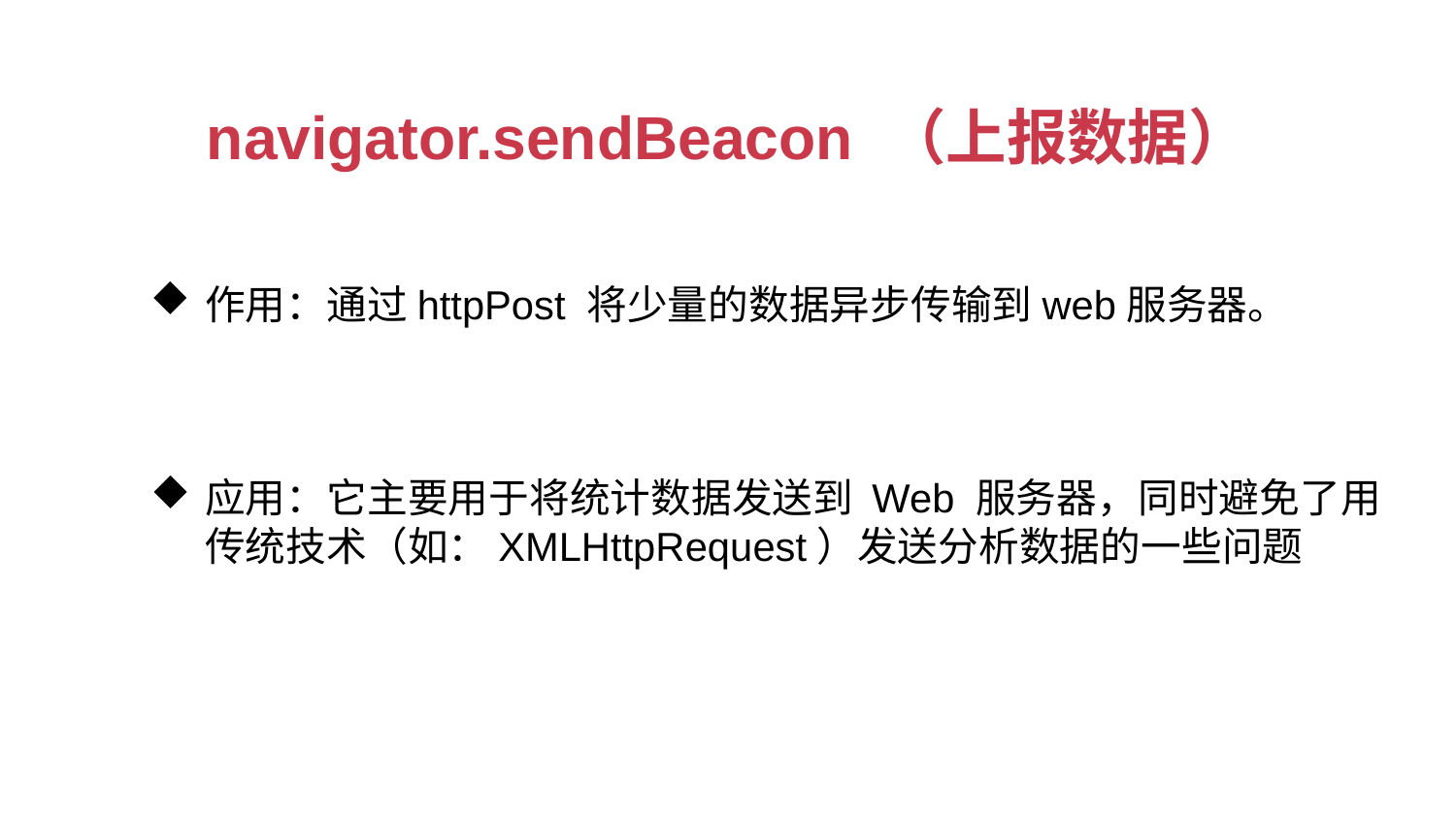

navigator.sendBeacon （上报数据）
作用：通过httpPost 将少量的数据异步传输到web服务器。
应用：它主要用于将统计数据发送到 Web 服务器，同时避免了用传统技术（如：XMLHttpRequest）发送分析数据的一些问题